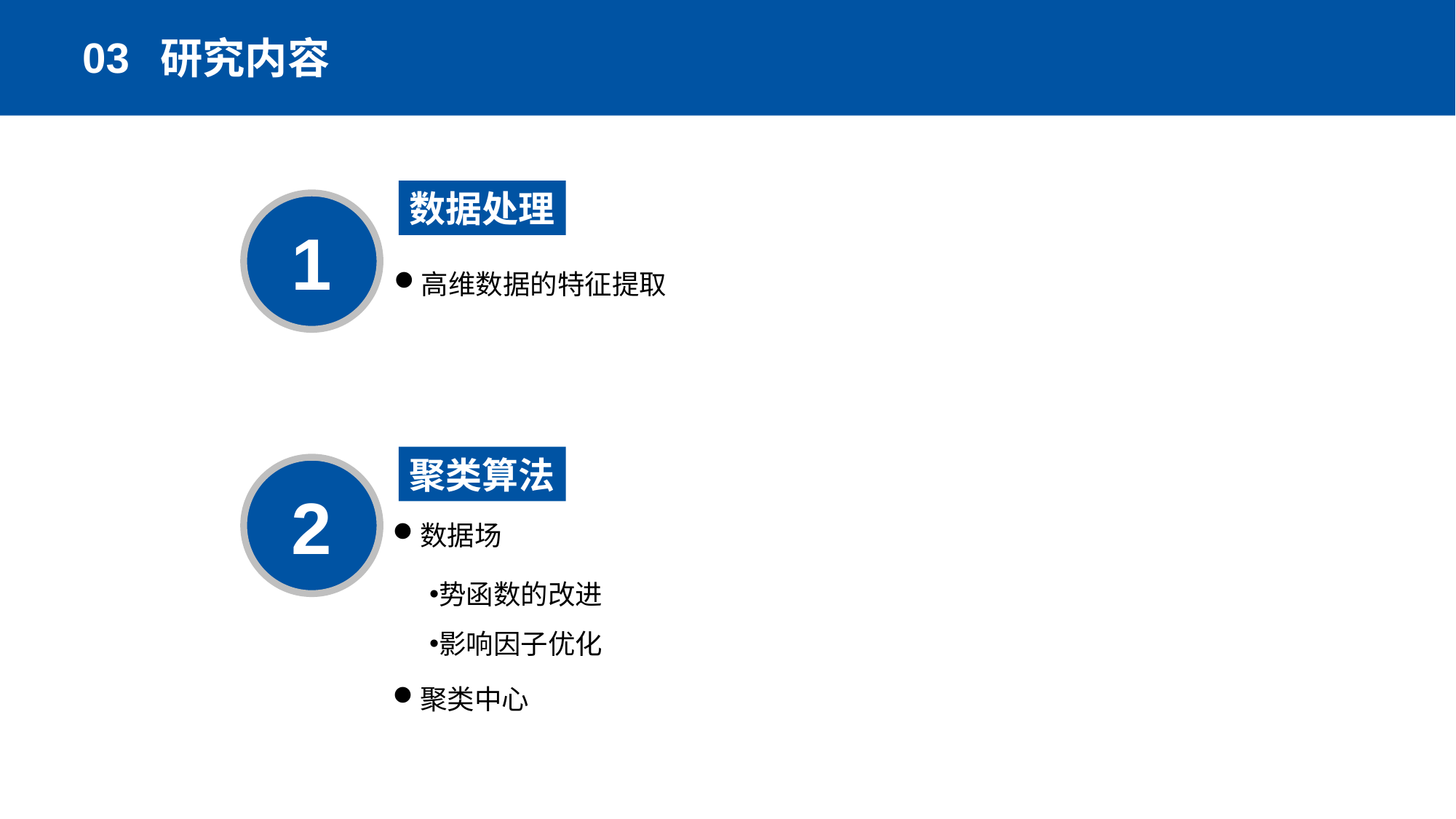

03
研究内容
数据处理
1
高维数据的特征提取
聚类算法
2
数据场

聚类中心
势函数的改进
影响因子优化